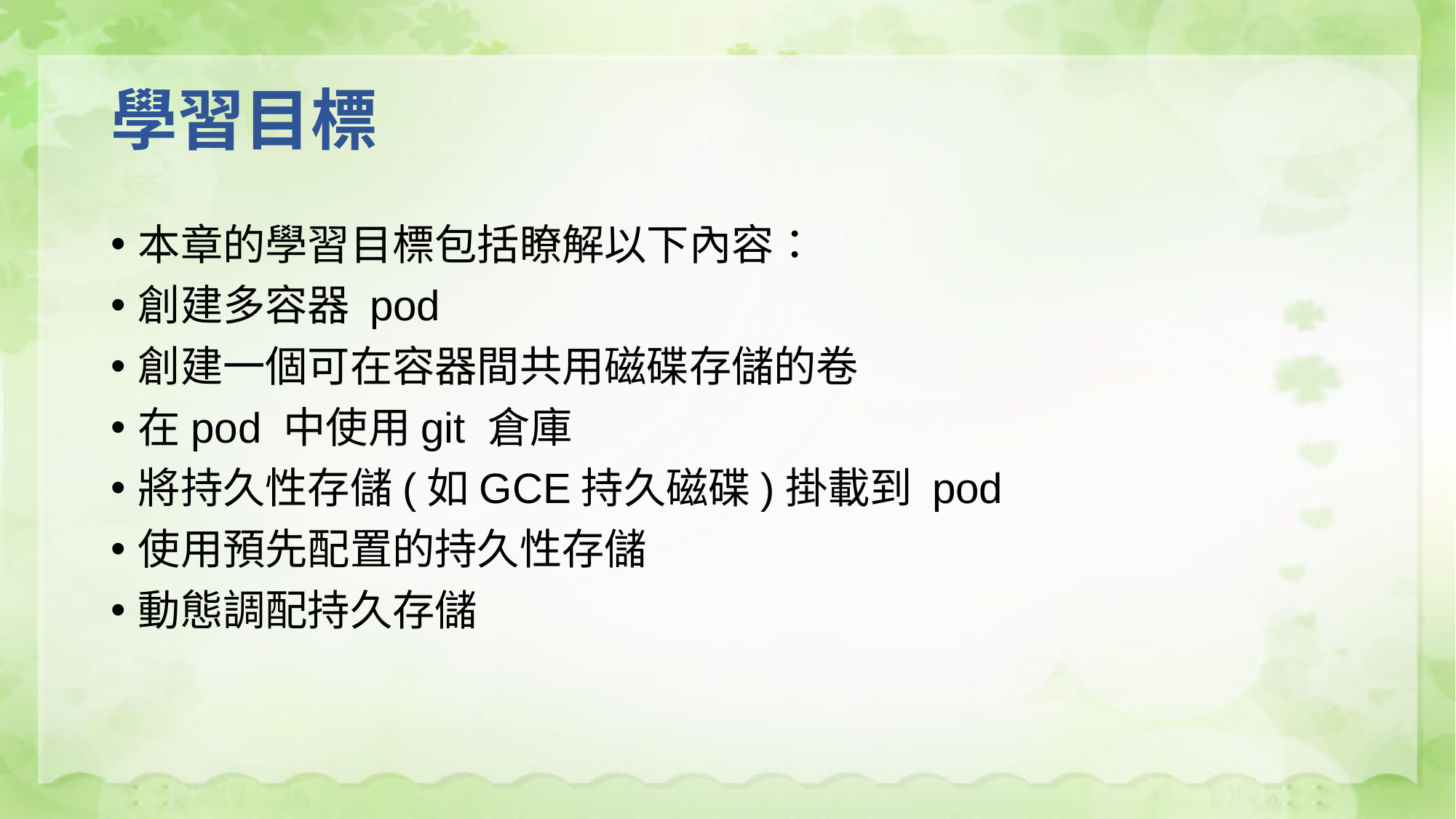

# 學習目標
本章的學習目標包括瞭解以下內容：
創建多容器 pod
創建一個可在容器間共用磁碟存儲的卷
在pod 中使用git 倉庫
將持久性存儲(如GCE持久磁碟)掛載到 pod
使用預先配置的持久性存儲
動態調配持久存儲